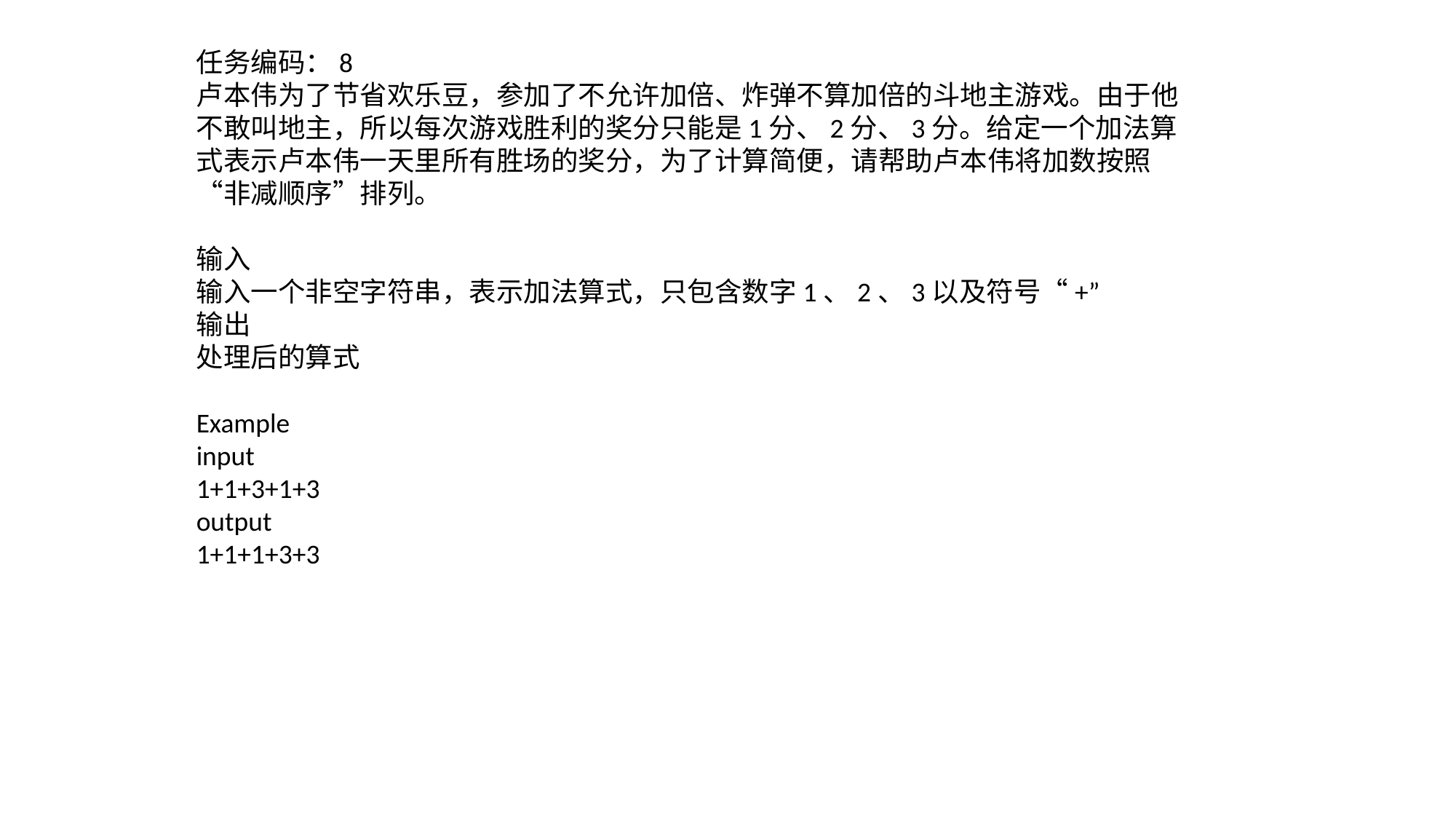

任务编码：8
卢本伟为了节省欢乐豆，参加了不允许加倍、炸弹不算加倍的斗地主游戏。由于他不敢叫地主，所以每次游戏胜利的奖分只能是1分、2分、3分。给定一个加法算式表示卢本伟一天里所有胜场的奖分，为了计算简便，请帮助卢本伟将加数按照“非减顺序”排列。

输入
输入一个非空字符串，表示加法算式，只包含数字1、2、3以及符号“+”
输出
处理后的算式

Example
input
1+1+3+1+3
output
1+1+1+3+3